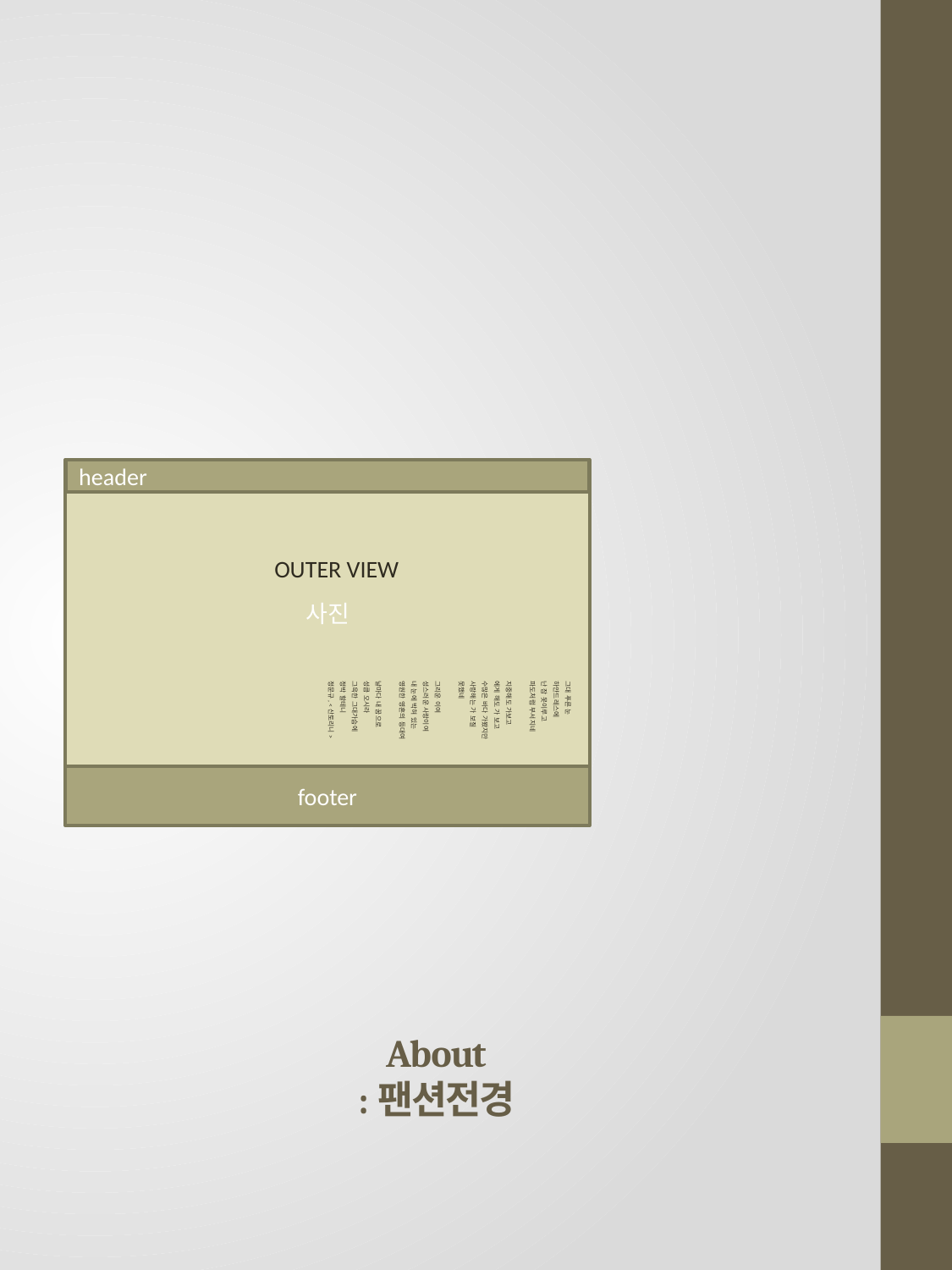

사진
header
footer
OUTER VIEW
그대 푸른 눈
하얀드레스에
난 잠 못이루고
파도처럼 부서지네

지중해도 가보고
에게 해도 가 보고
수많은 바다 가봤지만
사랑해는 가 보질 못했네

그리운 이여
성스러운 사랑이여
내 눈에 박혀 있는
영원한 영혼의 등대여

날마다 내 꿈으로
성큼 오시라
그윽한 그대가슴에
정박 할테니
정문규, <산토리니>
# About :팬션전경